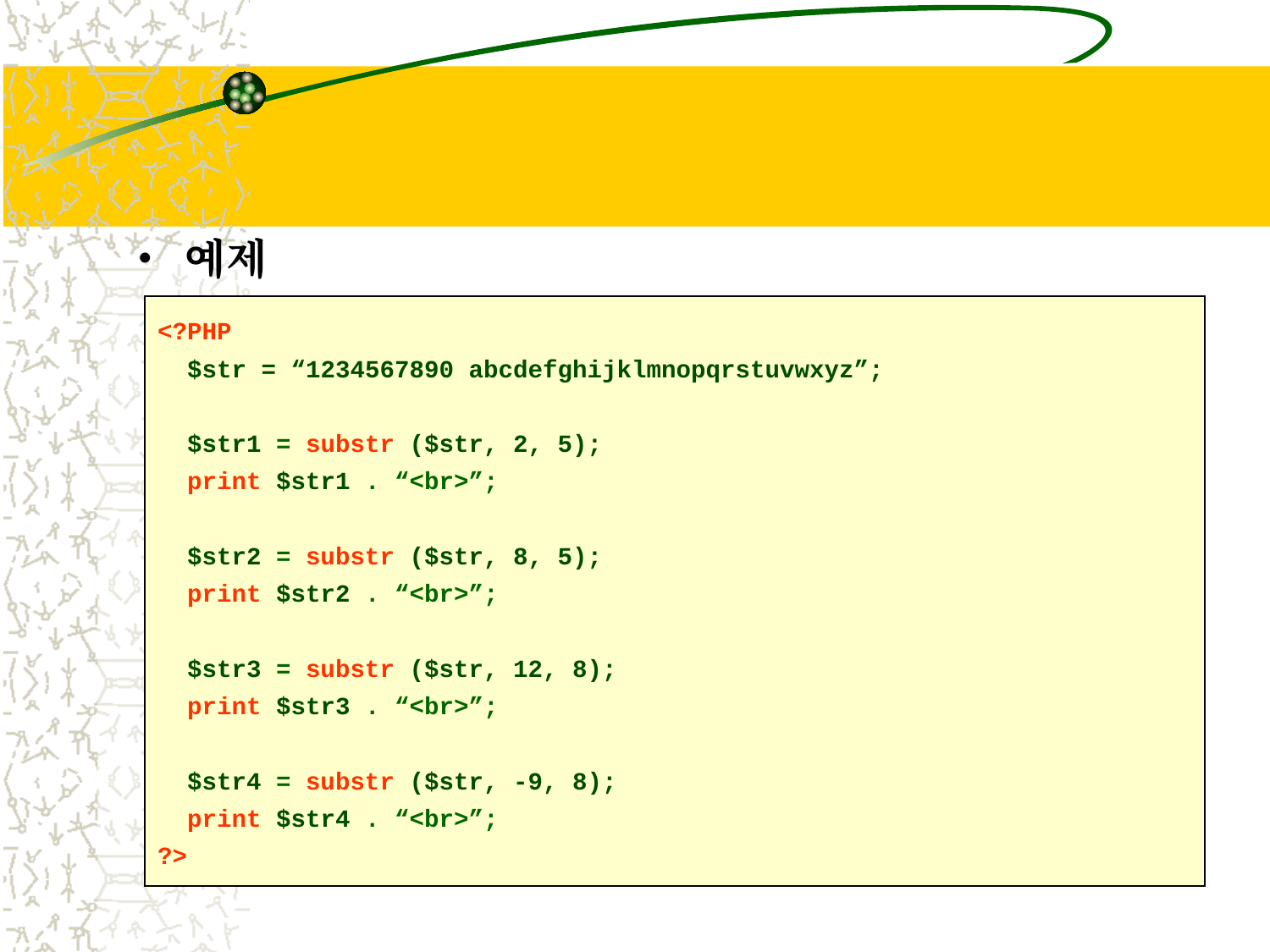

#
예제
<?PHP
  $str = “1234567890 abcdefghijklmnopqrstuvwxyz”;

  $str1 = substr ($str, 2, 5);
  print $str1 . “<br>”;

  $str2 = substr ($str, 8, 5);
  print $str2 . “<br>”;

  $str3 = substr ($str, 12, 8);
  print $str3 . “<br>”;

  $str4 = substr ($str, -9, 8);
  print $str4 . “<br>”;
?>